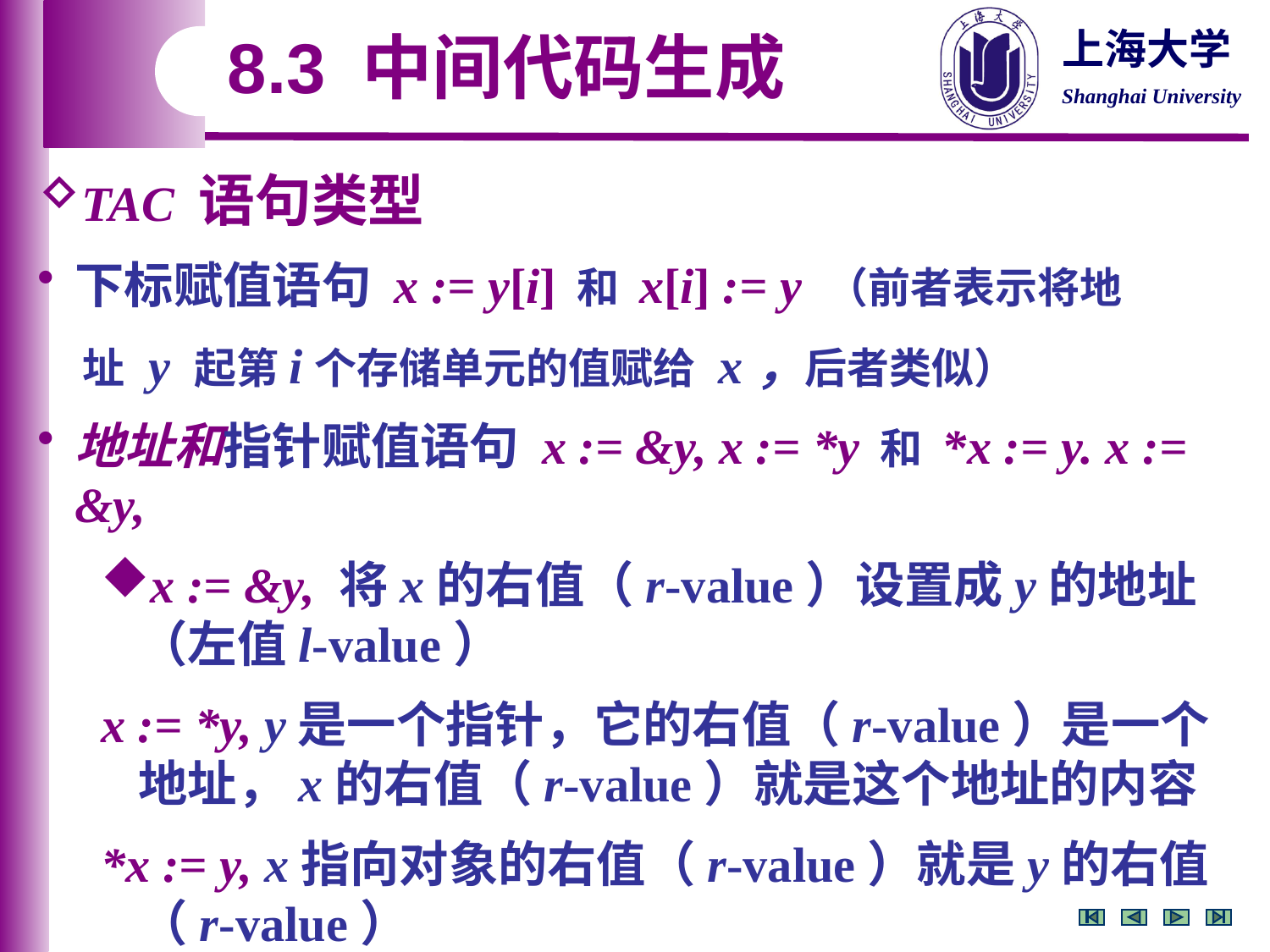

8.3 中间代码生成
TAC 语句类型
下标赋值语句 x := y[i] 和 x[i] := y （前者表示将地
   址 y 起第i个存储单元的值赋给 x，后者类似）
地址和指针赋值语句 x := &y, x := *y 和 *x := y. x := &y,
x := &y, 将x的右值（r-value）设置成y的地址（左值l-value）
x := *y, y是一个指针，它的右值（r-value）是一个地址，x的右值（r-value）就是这个地址的内容
*x := y, x指向对象的右值（r-value）就是y的右值（r-value）